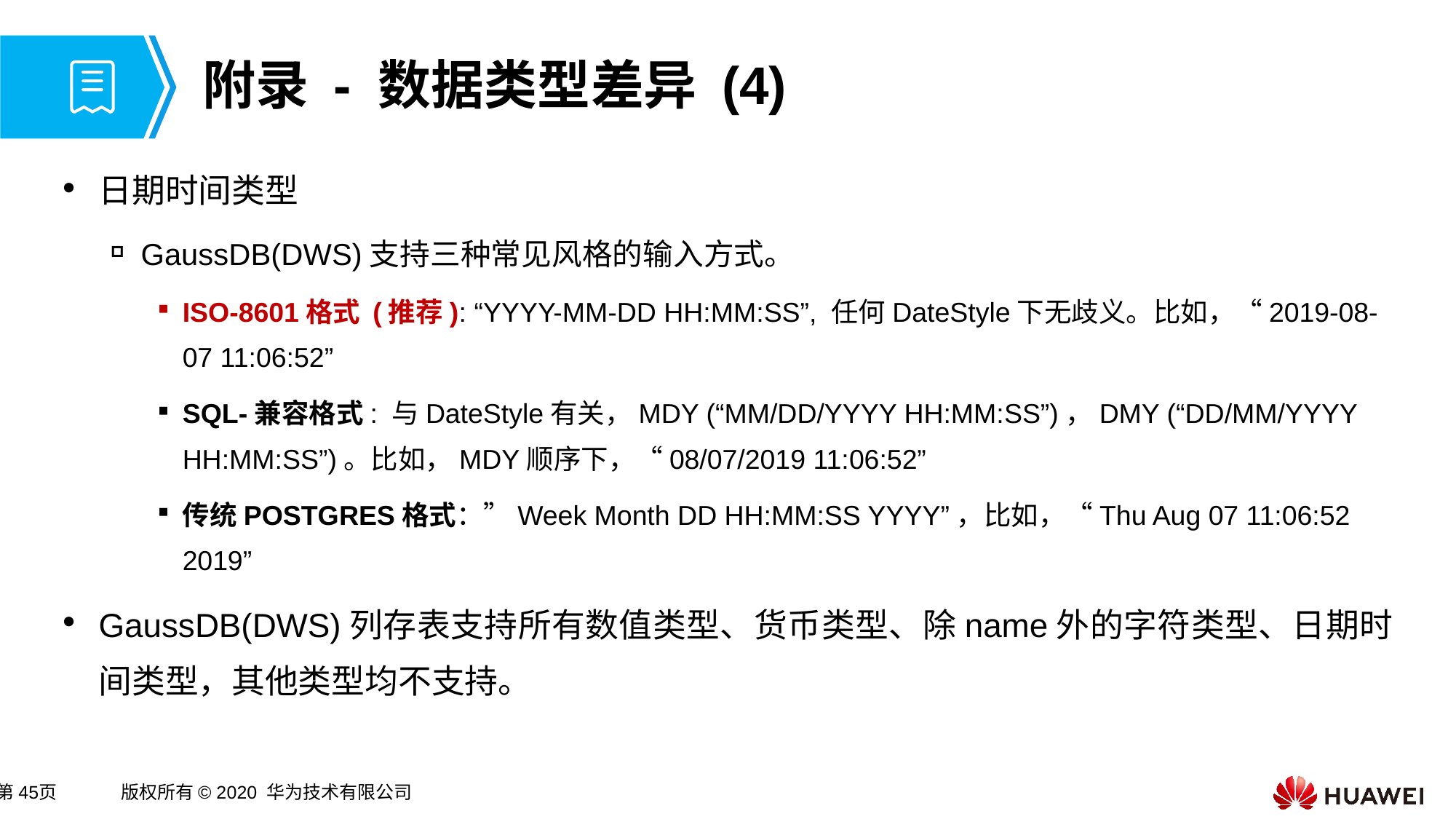

# 附录 - 数据类型差异 (4)
日期时间类型
GaussDB(DWS)支持三种常见风格的输入方式。
ISO-8601格式 (推荐): “YYYY-MM-DD HH:MM:SS”, 任何DateStyle下无歧义。比如，“2019-08-07 11:06:52”​
SQL-兼容格式: 与DateStyle有关，MDY (“MM/DD/YYYY HH:MM:SS”)，DMY (“DD/MM/YYYY HH:MM:SS”)。​比如，MDY顺序下，“08/07/2019 11:06:52”​
传统POSTGRES格式：”Week Month DD HH:MM:SS YYYY”，比如，“Thu Aug 07 11:06:52 2019”
GaussDB(DWS)列存表支持所有数值类型、货币类型、除name外的字符类型、日期时间类型，其他类型均不支持。